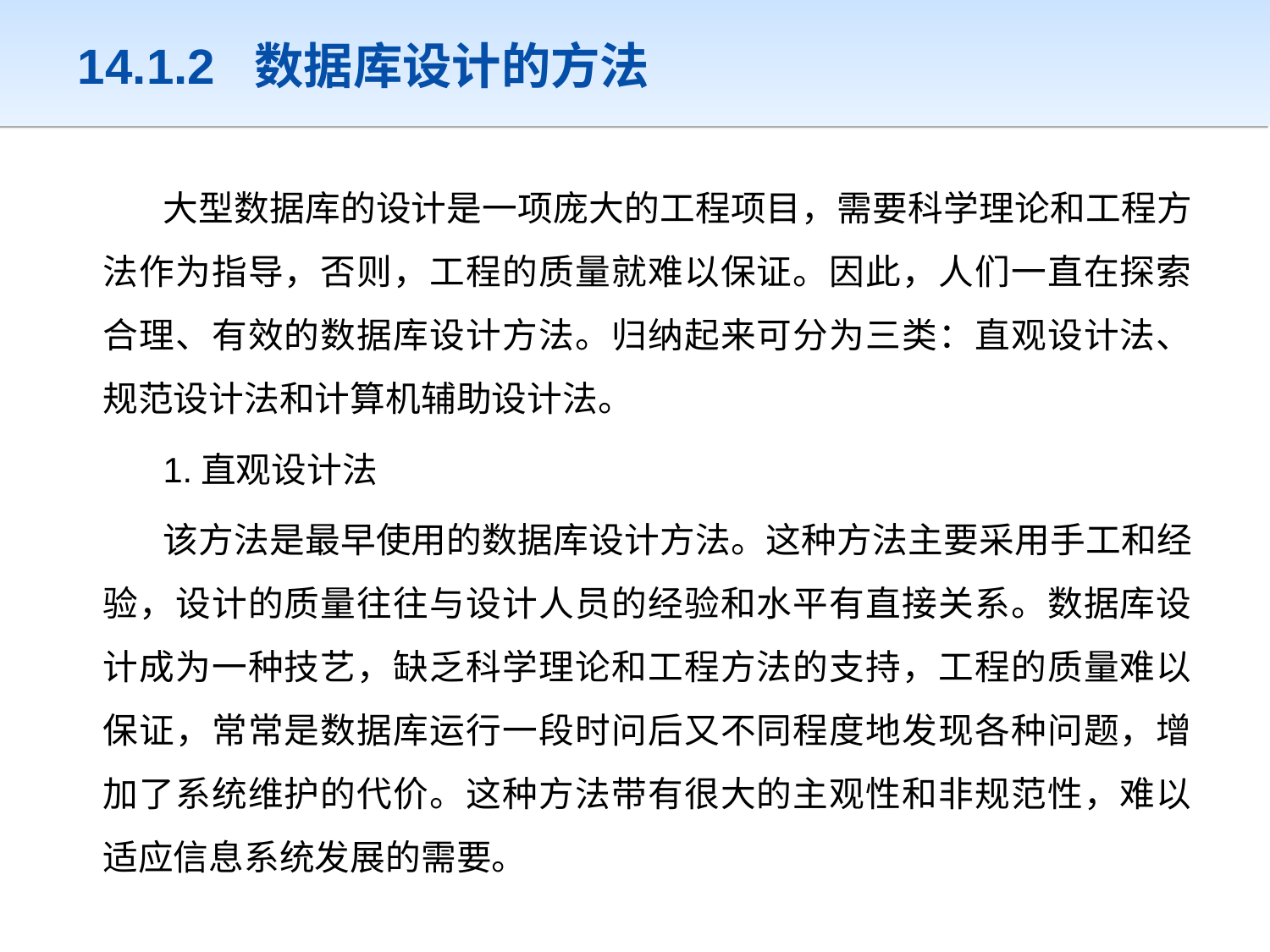

# 14.1.2  数据库设计的方法
大型数据库的设计是一项庞大的工程项目，需要科学理论和工程方法作为指导，否则，工程的质量就难以保证。因此，人们一直在探索合理、有效的数据库设计方法。归纳起来可分为三类：直观设计法、规范设计法和计算机辅助设计法。
1.直观设计法
该方法是最早使用的数据库设计方法。这种方法主要采用手工和经验，设计的质量往往与设计人员的经验和水平有直接关系。数据库设计成为一种技艺，缺乏科学理论和工程方法的支持，工程的质量难以保证，常常是数据库运行一段时问后又不同程度地发现各种问题，增加了系统维护的代价。这种方法带有很大的主观性和非规范性，难以适应信息系统发展的需要。